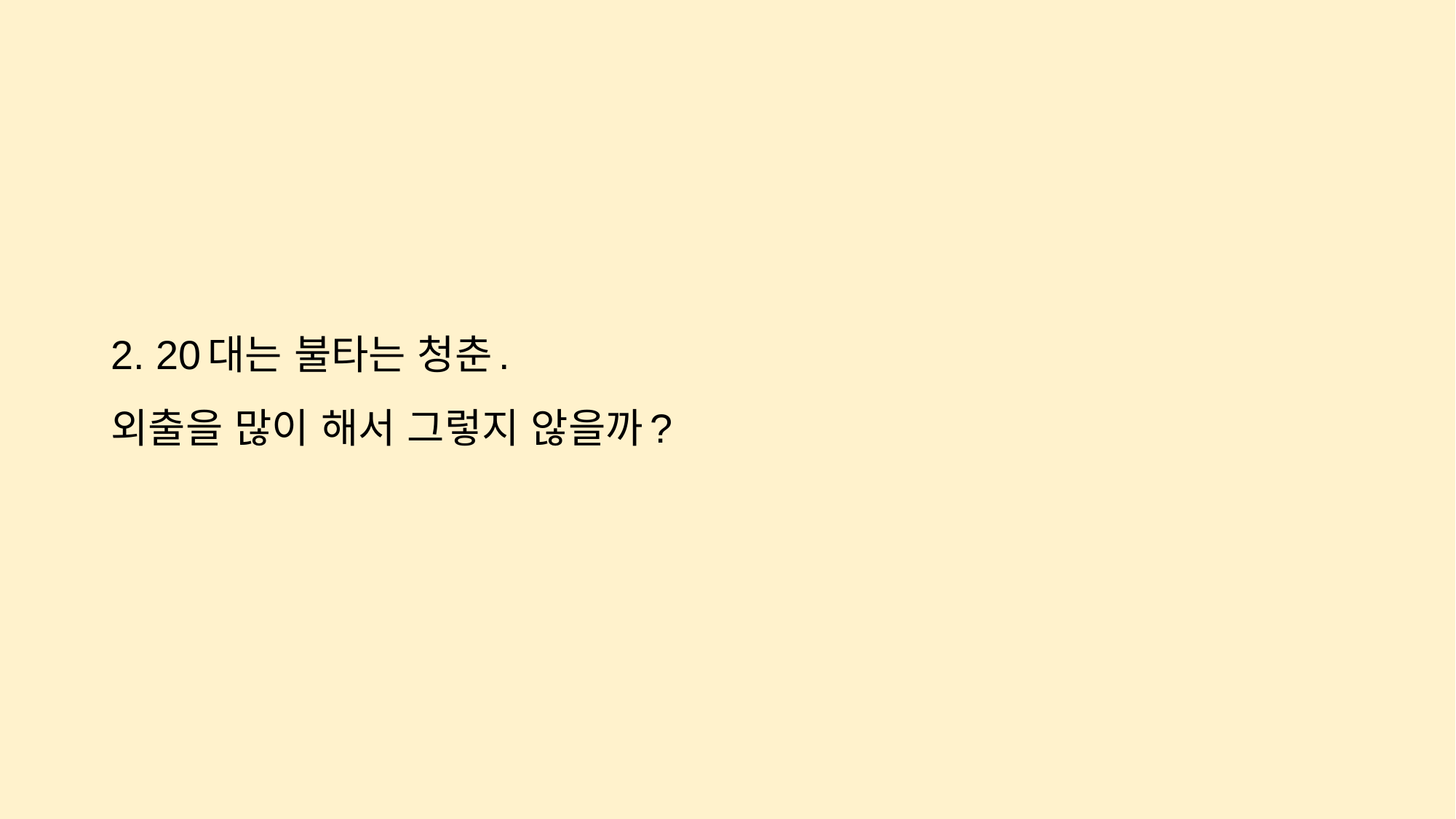

# 2. 20대는 불타는 청춘. 외출을 많이 해서 그렇지 않을까?